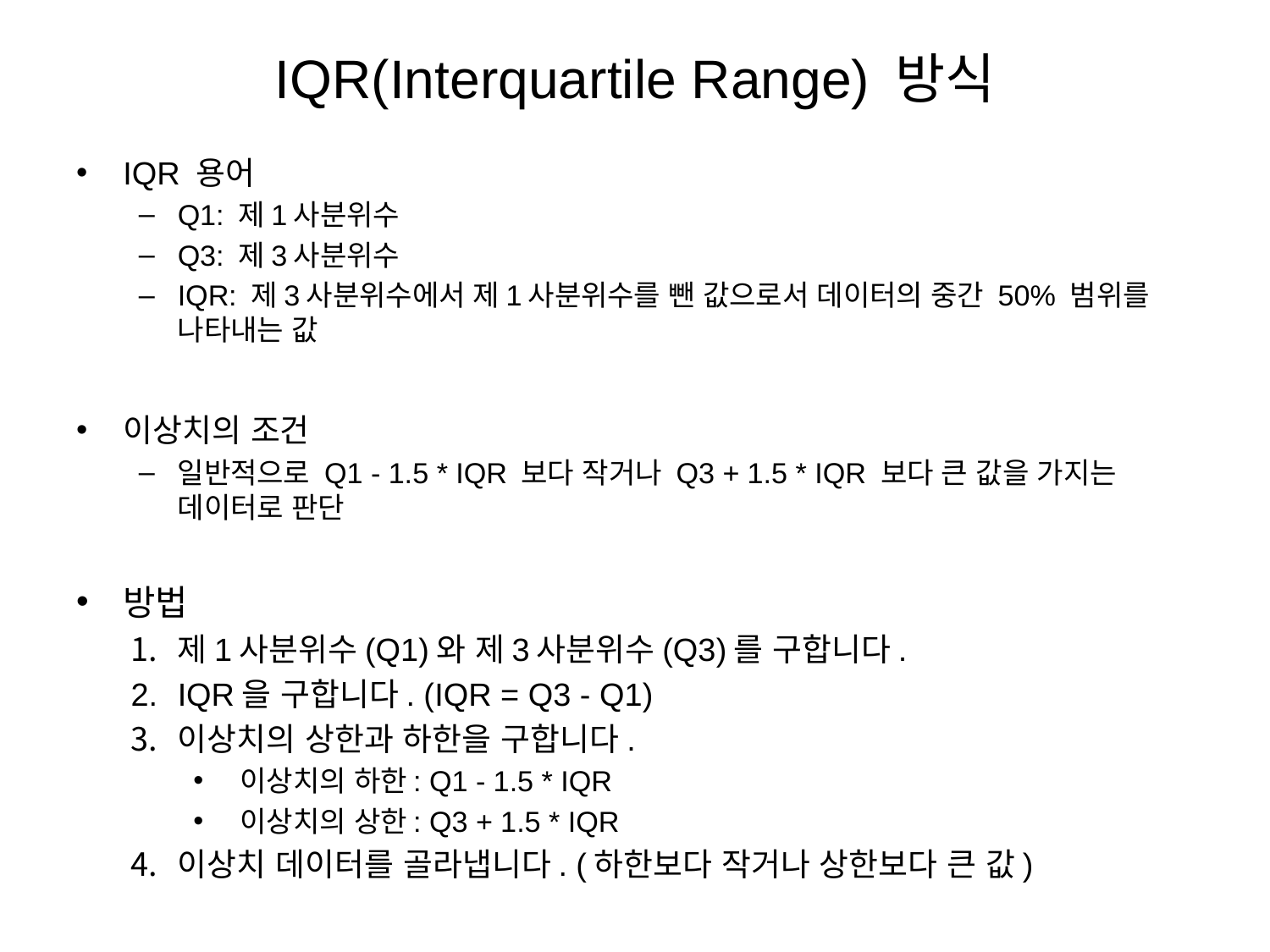

# IQR(Interquartile Range) 방식
IQR 용어
Q1: 제1사분위수
Q3: 제3사분위수
IQR: 제3사분위수에서 제1사분위수를 뺀 값으로서 데이터의 중간 50% 범위를 나타내는 값

이상치의 조건
일반적으로 Q1 - 1.5 * IQR 보다 작거나 Q3 + 1.5 * IQR 보다 큰 값을 가지는 데이터로 판단

방법
제1사분위수(Q1)와 제3사분위수(Q3)를 구합니다.
IQR을 구합니다. (IQR = Q3 - Q1)
이상치의 상한과 하한을 구합니다.
이상치의 하한: Q1 - 1.5 * IQR
이상치의 상한: Q3 + 1.5 * IQR
이상치 데이터를 골라냅니다. (하한보다 작거나 상한보다 큰 값)